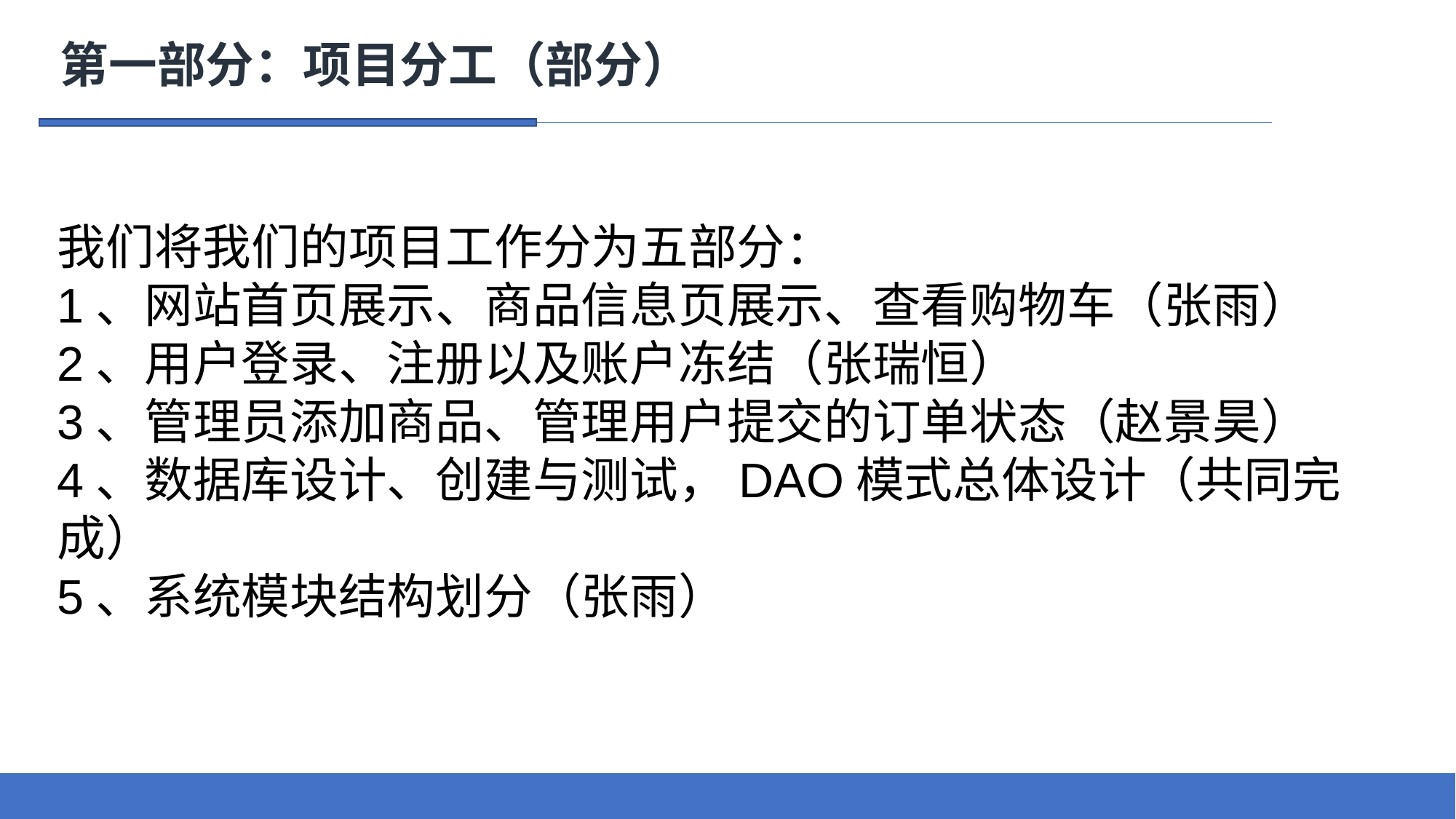

第一部分：项目分工（部分）
我们将我们的项目工作分为五部分：
1、网站首页展示、商品信息页展示、查看购物车（张雨）
2、用户登录、注册以及账户冻结（张瑞恒）
3、管理员添加商品、管理用户提交的订单状态（赵景昊）
4、数据库设计、创建与测试，DAO模式总体设计（共同完成）
5、系统模块结构划分（张雨）